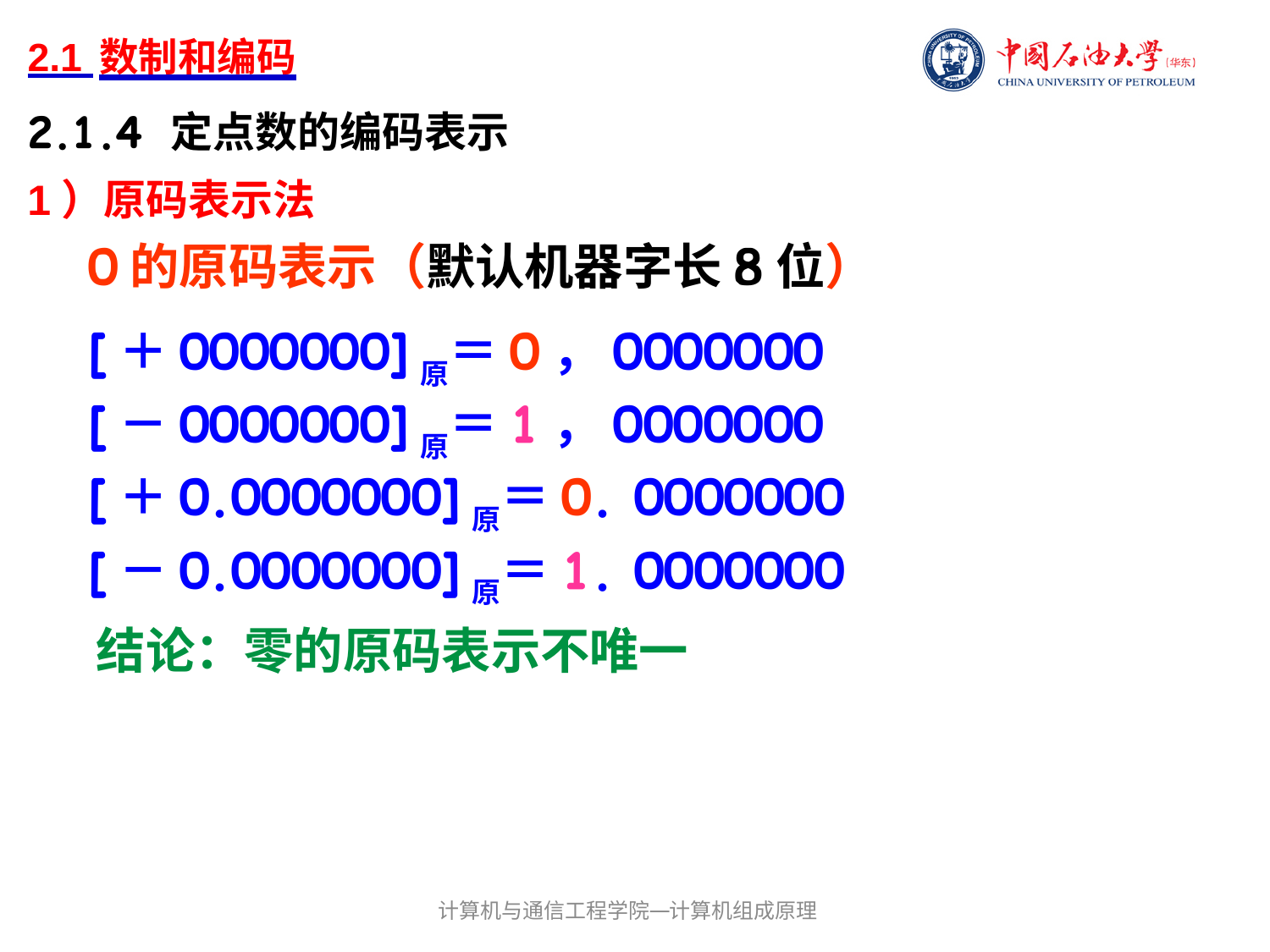

# 2.1 数制和编码
2.1.4 定点数的编码表示
1）原码表示法
 0的原码表示（默认机器字长8位）
 [＋0000000]原＝0，0000000
 [－0000000]原＝1，0000000
 [＋0.0000000]原＝0. 0000000
 [－0.0000000]原＝1. 0000000
 结论：零的原码表示不唯一
23

计算机与通信工程学院—计算机组成原理